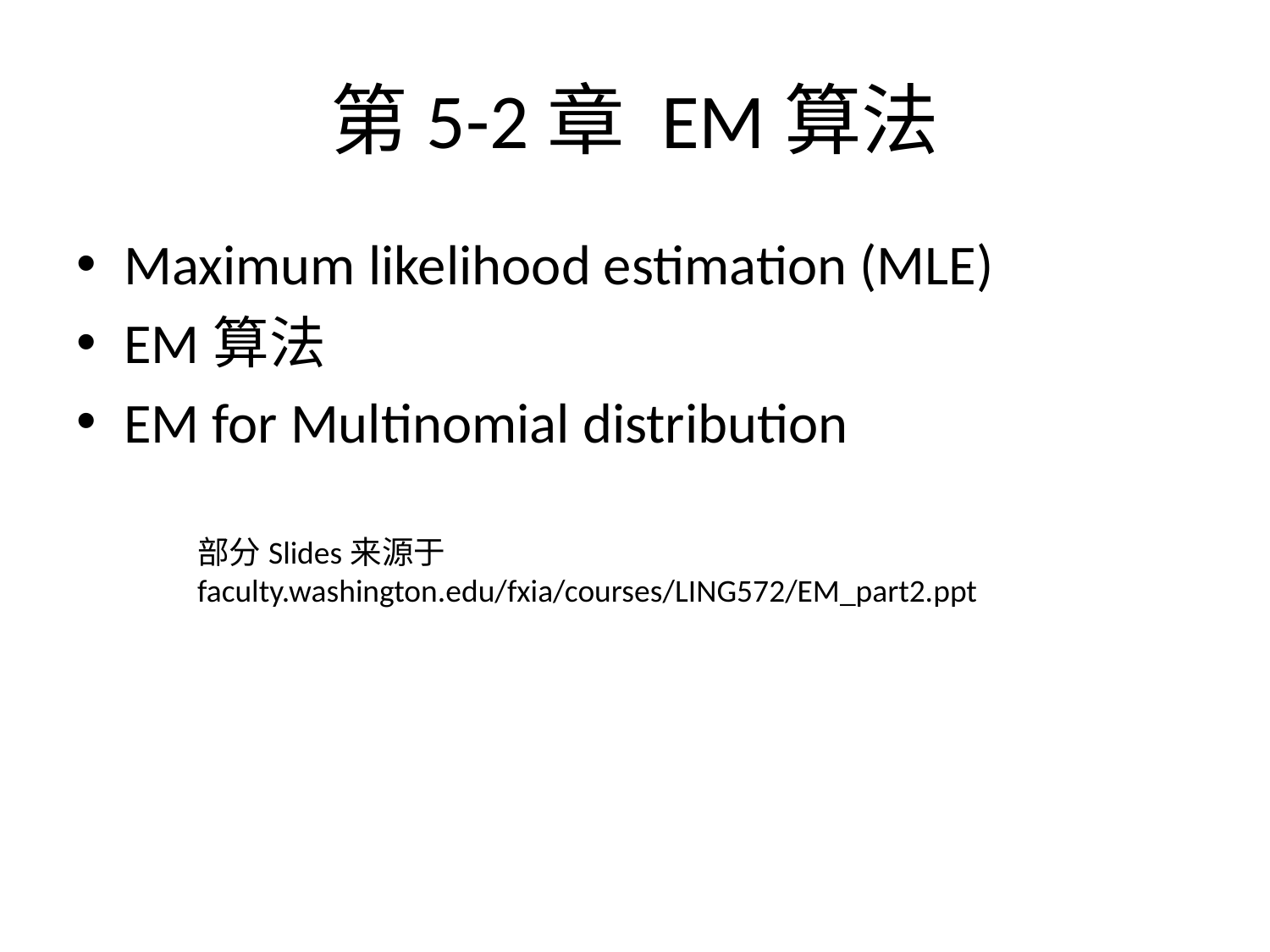

# 第5-2章 EM算法
Maximum likelihood estimation (MLE)
EM算法
EM for Multinomial distribution
部分Slides来源于
faculty.washington.edu/fxia/courses/LING572/EM_part2.ppt